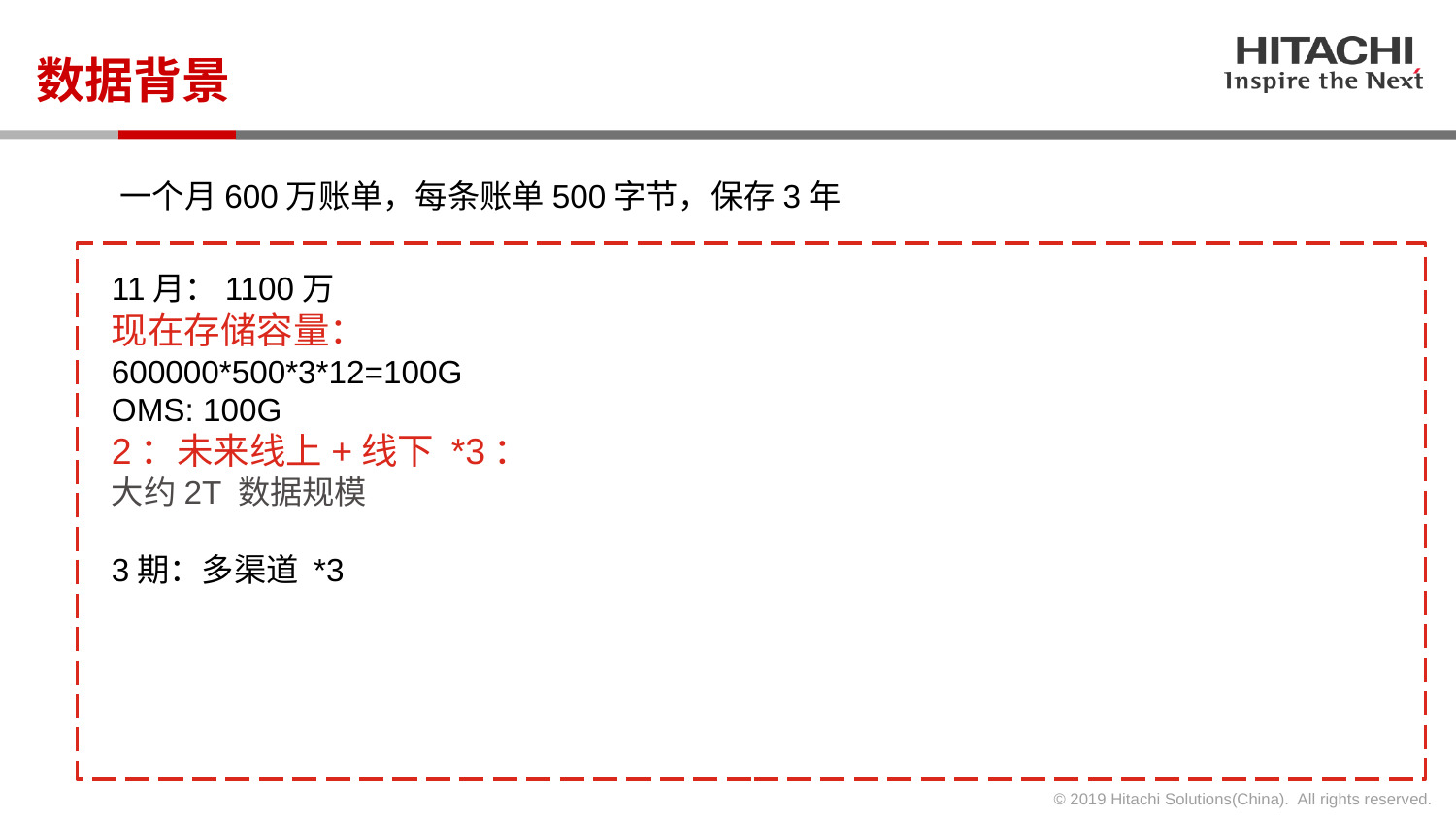

数据背景
一个月600万账单，每条账单500字节，保存3年

11月：1100万
现在存储容量：
600000*500*3*12=100G
OMS: 100G
2：未来线上+线下 *3：
大约2T 数据规模

3期：多渠道 *3